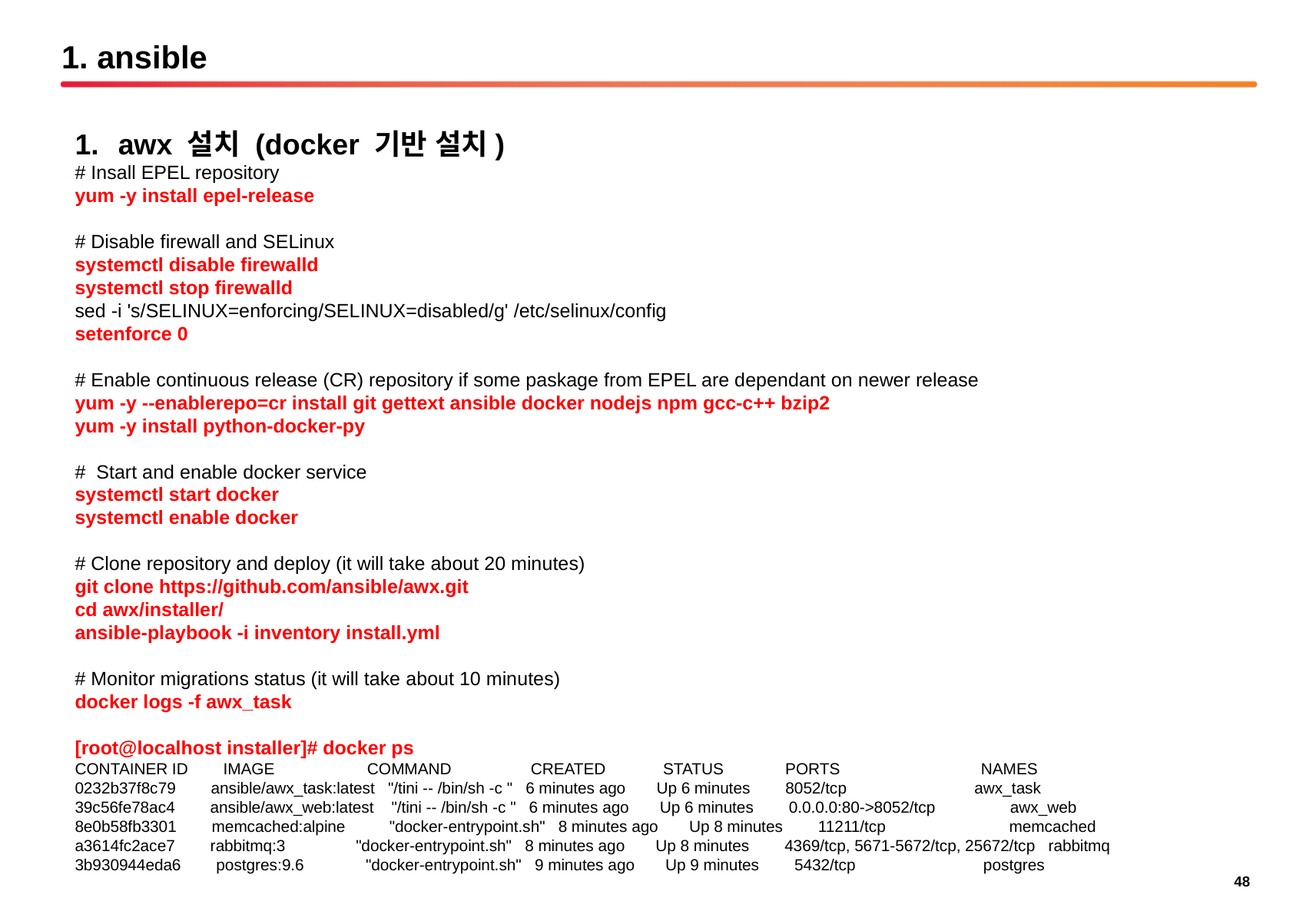

# 1. ansible
awx 설치 (docker 기반 설치)
# Insall EPEL repository
yum -y install epel-release

# Disable firewall and SELinux
systemctl disable firewalld
systemctl stop firewalld
sed -i 's/SELINUX=enforcing/SELINUX=disabled/g' /etc/selinux/config
setenforce 0

# Enable continuous release (CR) repository if some paskage from EPEL are dependant on newer release
yum -y --enablerepo=cr install git gettext ansible docker nodejs npm gcc-c++ bzip2
yum -y install python-docker-py

#  Start and enable docker service
systemctl start docker
systemctl enable docker

# Clone repository and deploy (it will take about 20 minutes)
git clone https://github.com/ansible/awx.git
cd awx/installer/
ansible-playbook -i inventory install.yml

# Monitor migrations status (it will take about 10 minutes)
docker logs -f awx_task

[root@localhost installer]# docker ps
CONTAINER ID        IMAGE                     COMMAND                  CREATED             STATUS              PORTS                                NAMES
0232b37f8c79        ansible/awx_task:latest   "/tini -- /bin/sh -c "   6 minutes ago       Up 6 minutes        8052/tcp                             awx_task
39c56fe78ac4        ansible/awx_web:latest    "/tini -- /bin/sh -c "   6 minutes ago       Up 6 minutes        0.0.0.0:80->8052/tcp                 awx_web
8e0b58fb3301        memcached:alpine          "docker-entrypoint.sh"   8 minutes ago       Up 8 minutes        11211/tcp                            memcached
a3614fc2ace7        rabbitmq:3                "docker-entrypoint.sh"   8 minutes ago       Up 8 minutes        4369/tcp, 5671-5672/tcp, 25672/tcp   rabbitmq
3b930944eda6        postgres:9.6              "docker-entrypoint.sh"   9 minutes ago       Up 9 minutes        5432/tcp                             postgres